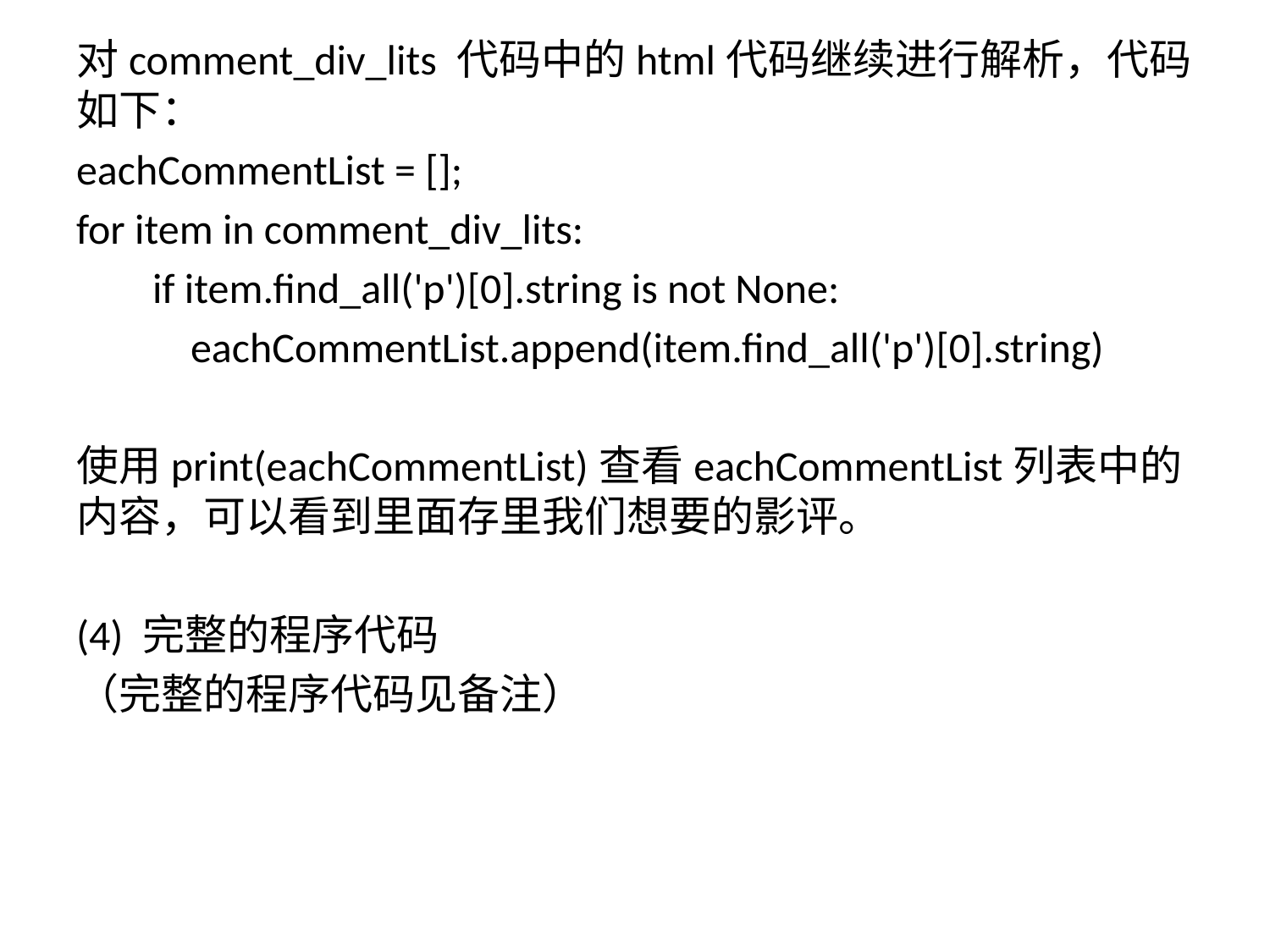

对comment_div_lits 代码中的html代码继续进行解析，代码如下：
eachCommentList = [];
for item in comment_div_lits:
        if item.find_all('p')[0].string is not None:
            eachCommentList.append(item.find_all('p')[0].string)

使用print(eachCommentList)查看eachCommentList列表中的内容，可以看到里面存里我们想要的影评。

(4) 完整的程序代码
（完整的程序代码见备注）